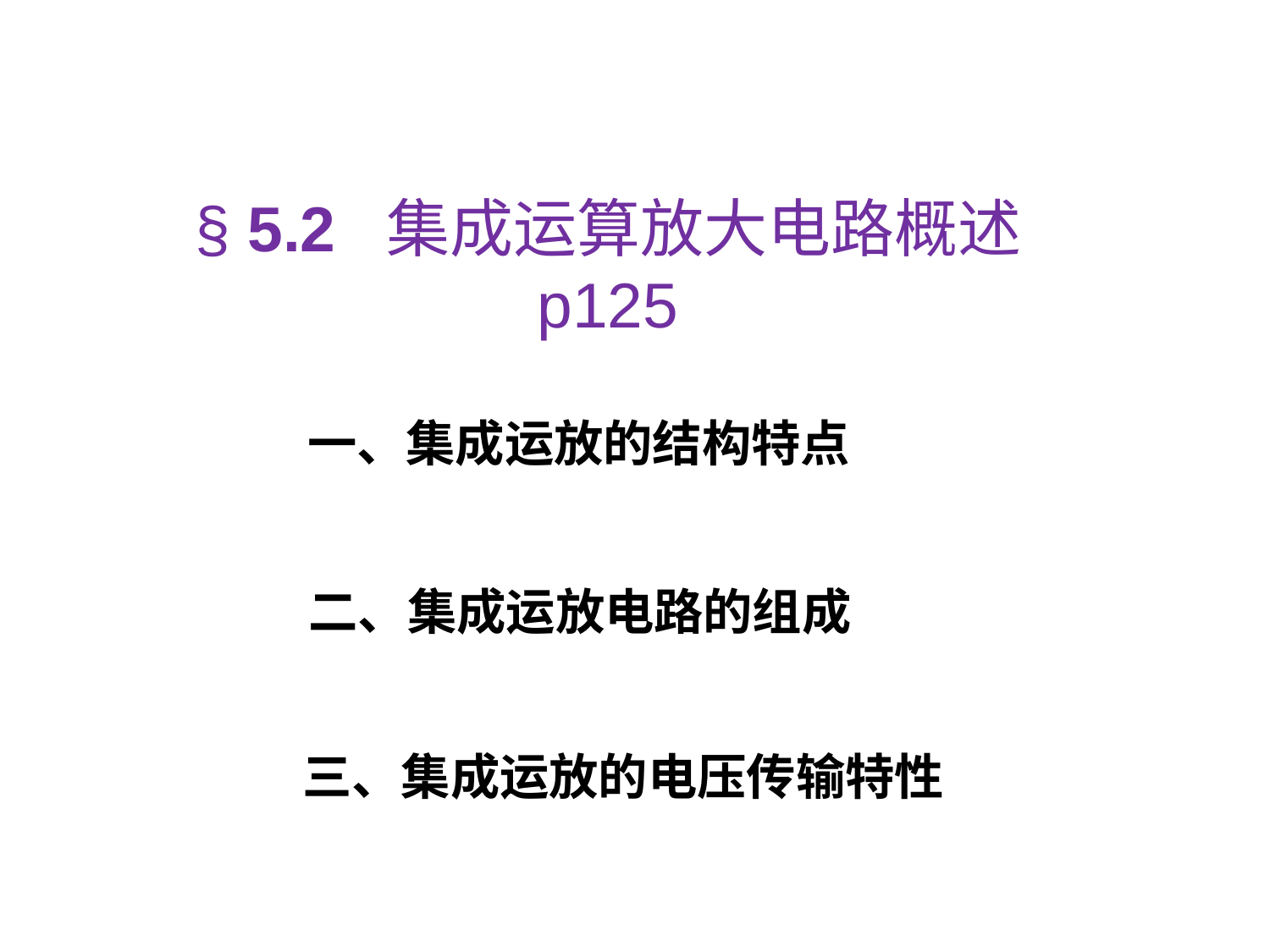

# § 5.2  集成运算放大电路概述 p125
一、集成运放的结构特点
二、集成运放电路的组成
三、集成运放的电压传输特性